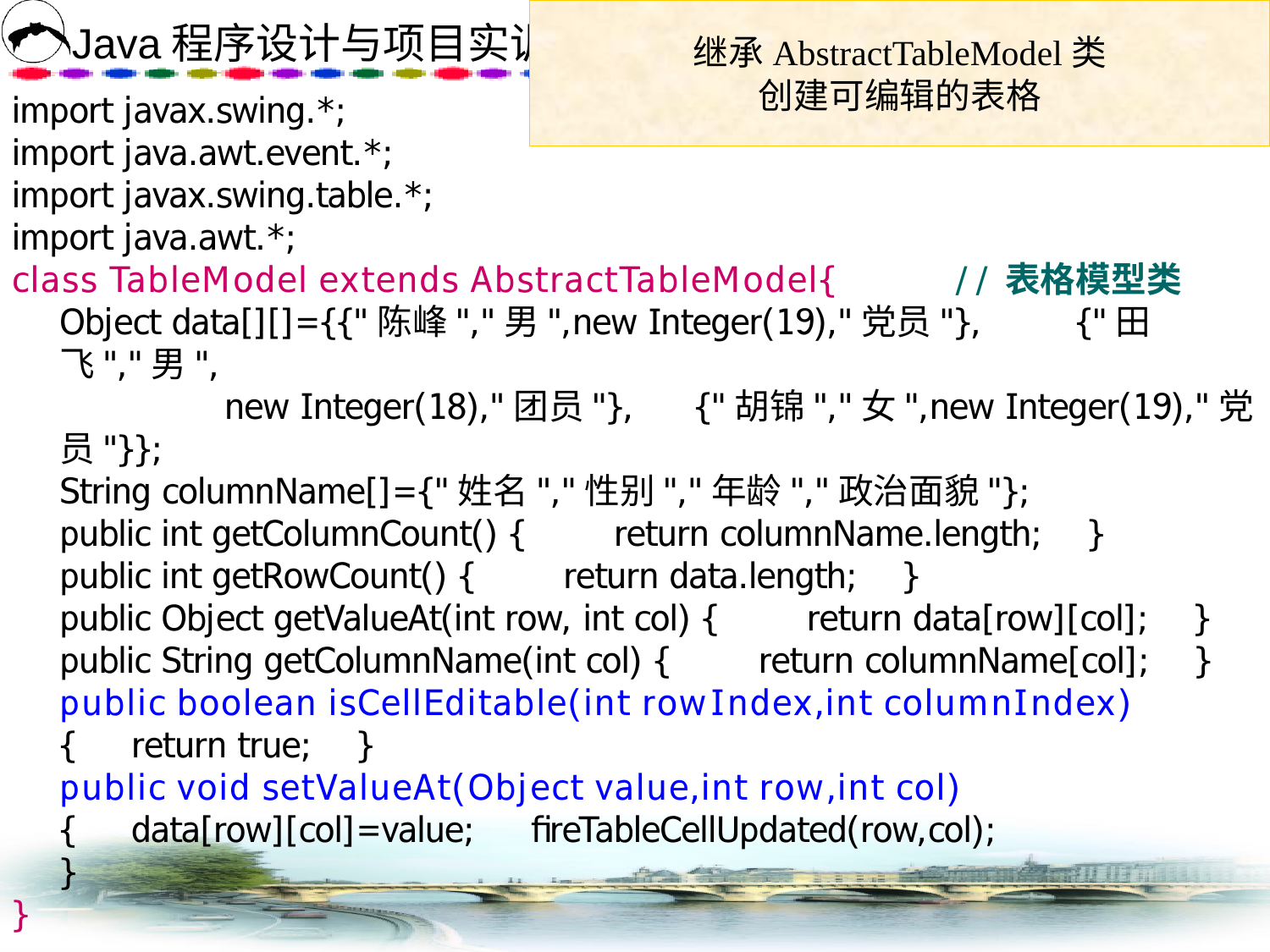

# 继承AbstractTableModel类 创建可编辑的表格
import javax.swing.*;
import java.awt.event.*;
import javax.swing.table.*;
import java.awt.*;
class TableModel extends AbstractTableModel{           //表格模型类
	Object data[][]={{"陈峰","男",new Integer(19),"党员"}, 	{"田飞","男",
               new Integer(18),"团员"},	{"胡锦","女",new Integer(19),"党员"}};
	String columnName[]={"姓名","性别","年龄","政治面貌"};
	public int getColumnCount() {        return columnName.length;    }
    	public int getRowCount() {        return data.length;    }
    	public Object getValueAt(int row, int col) {        return data[row][col];    }
    	public String getColumnName(int col) {        return columnName[col];    }
    	public boolean isCellEditable(int rowIndex,int columnIndex)
    	{     return true;    }
	public void setValueAt(Object value,int row,int col)
   	{     data[row][col]=value;     fireTableCellUpdated(row,col);
   	}
}